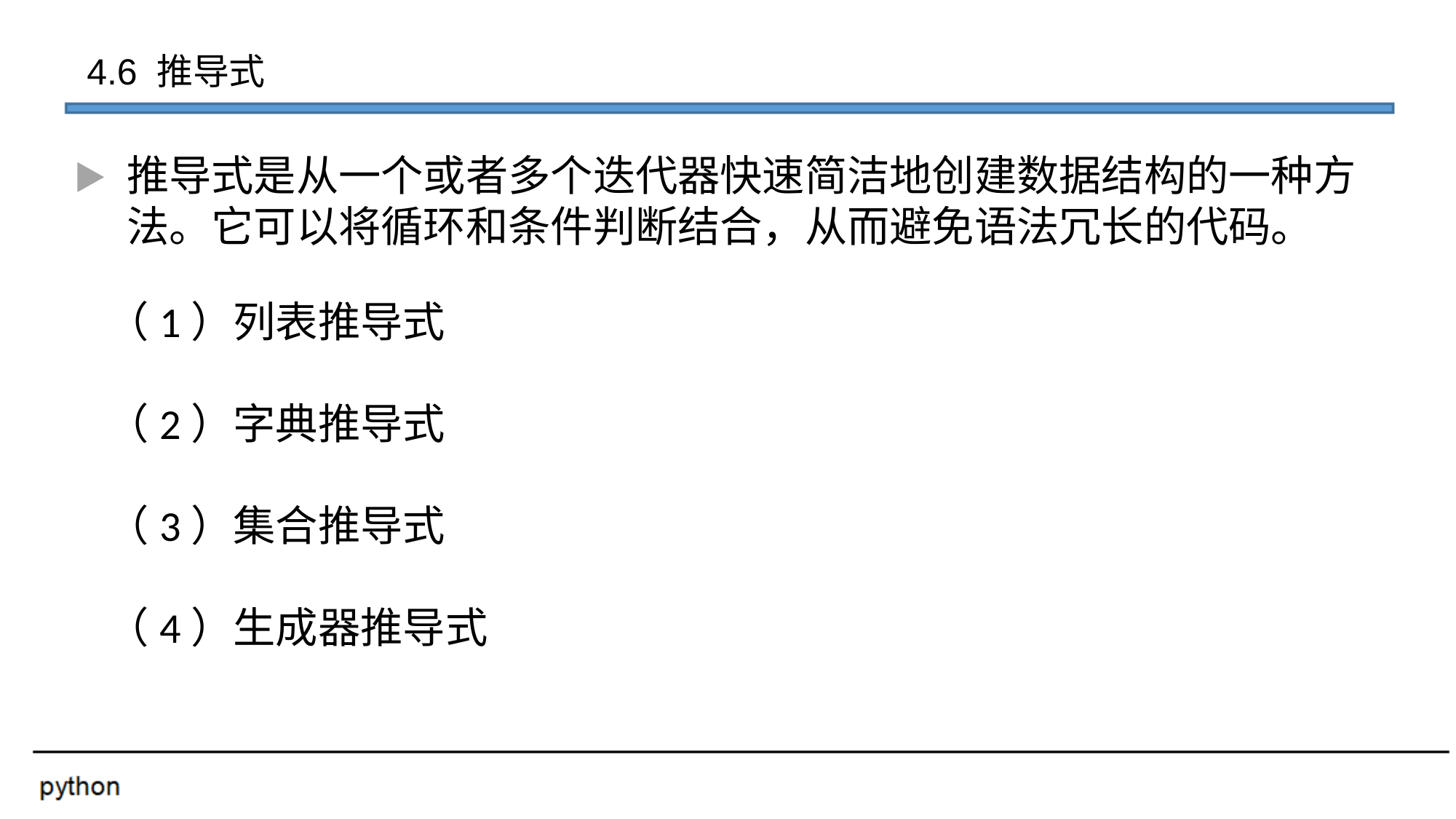

4.6 推导式
推导式是从一个或者多个迭代器快速简洁地创建数据结构的一种方法。它可以将循环和条件判断结合，从而避免语法冗长的代码。

（1）列表推导式

（2）字典推导式

（3）集合推导式

（4）生成器推导式
26